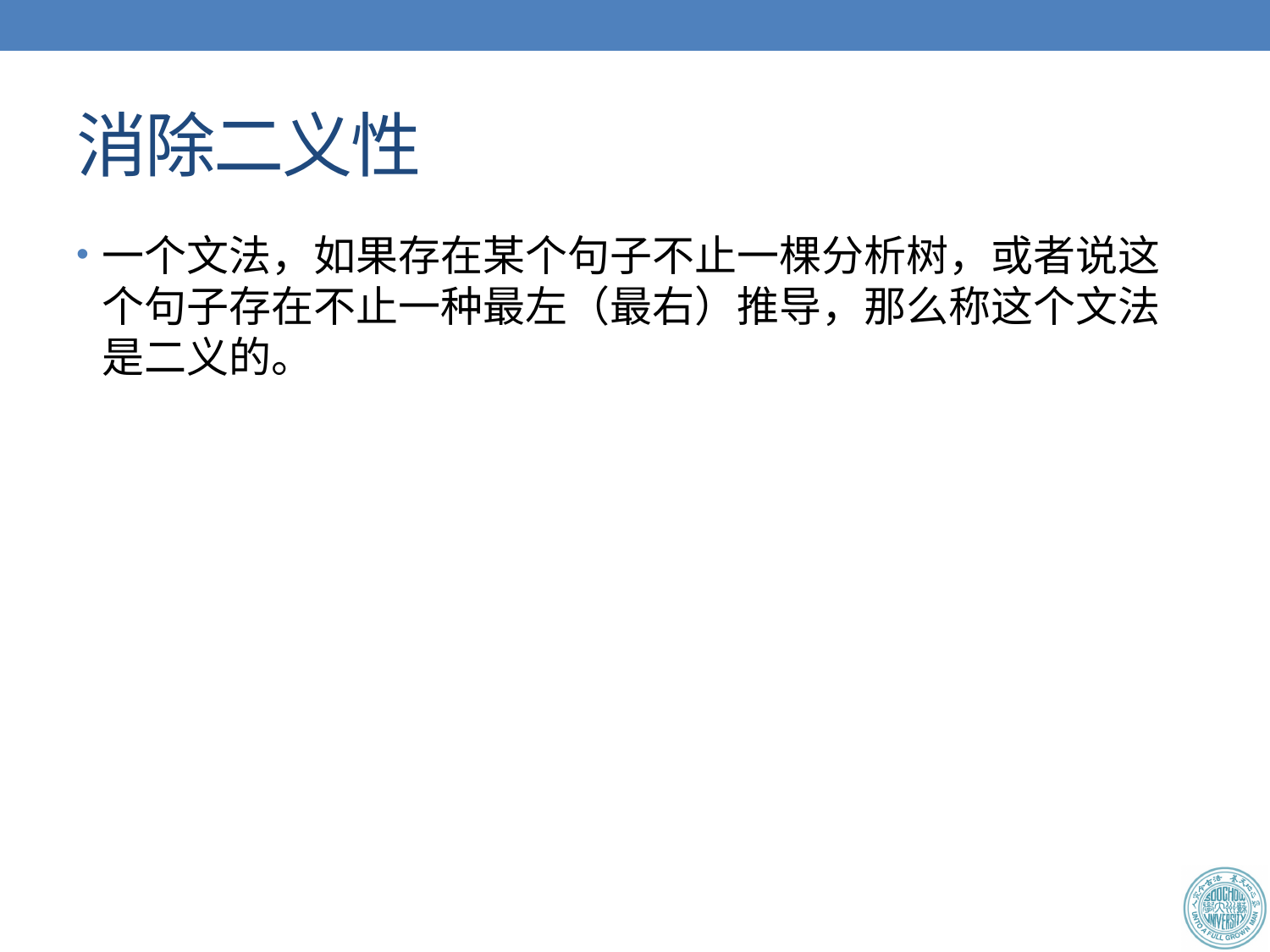

# 消除二义性
一个文法，如果存在某个句子不止一棵分析树，或者说这个句子存在不止一种最左（最右）推导，那么称这个文法是二义的。